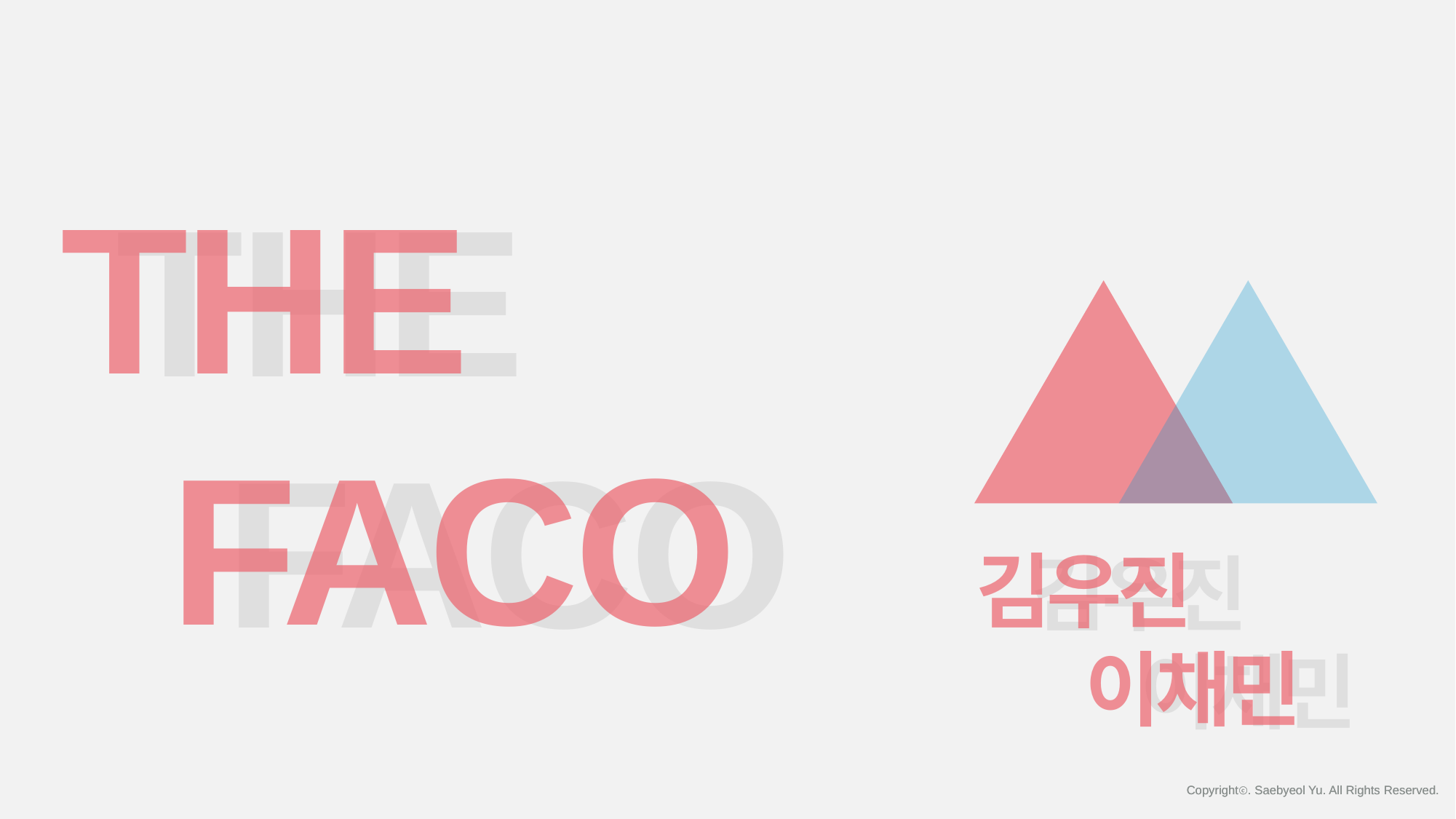

THE
	FACO
THE
	FACO

김우진
	이채민
김우진
	이채민
Copyrightⓒ. Saebyeol Yu. All Rights Reserved.